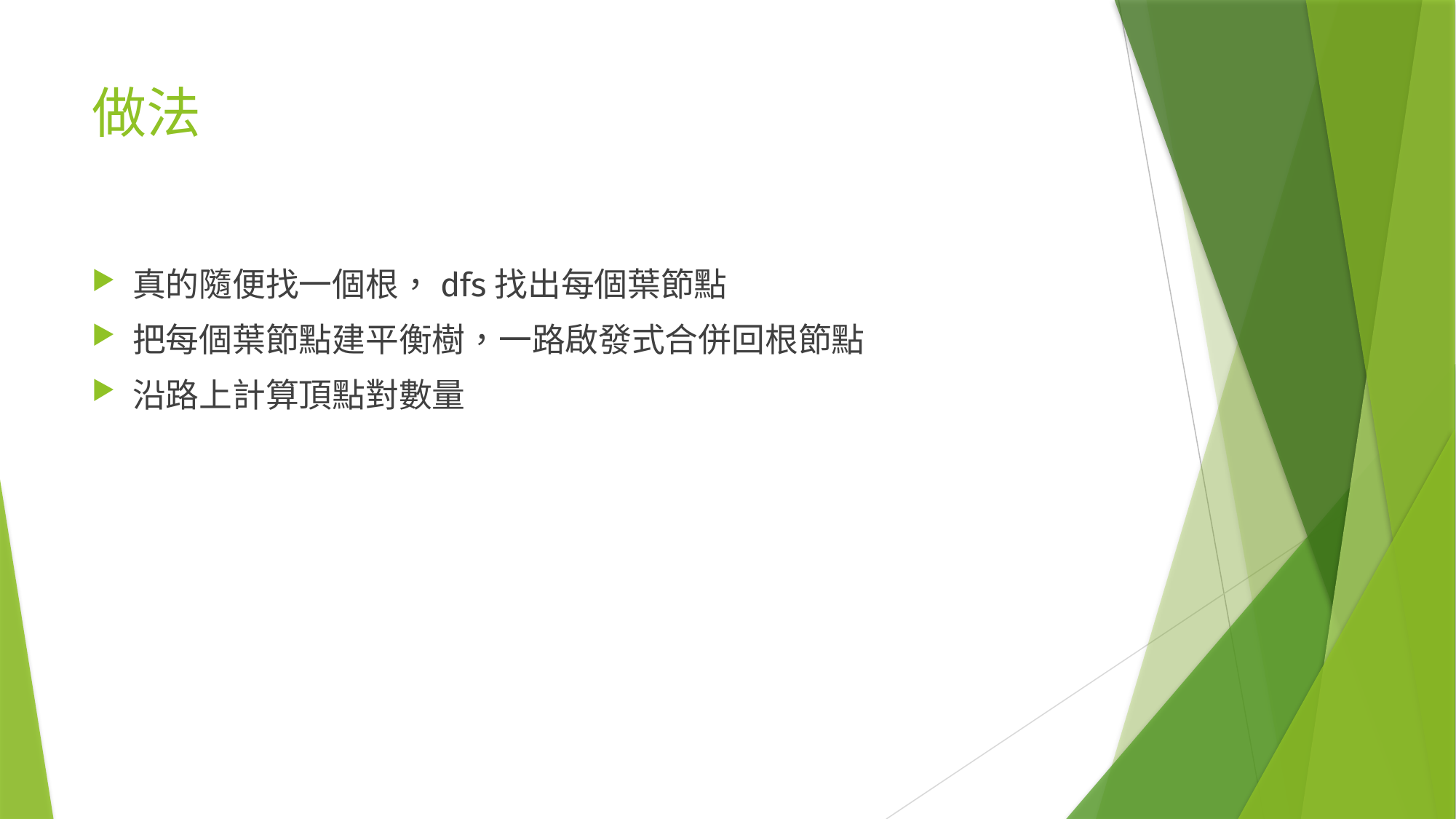

# 做法
真的隨便找一個根，dfs找出每個葉節點
把每個葉節點建平衡樹，一路啟發式合併回根節點
沿路上計算頂點對數量